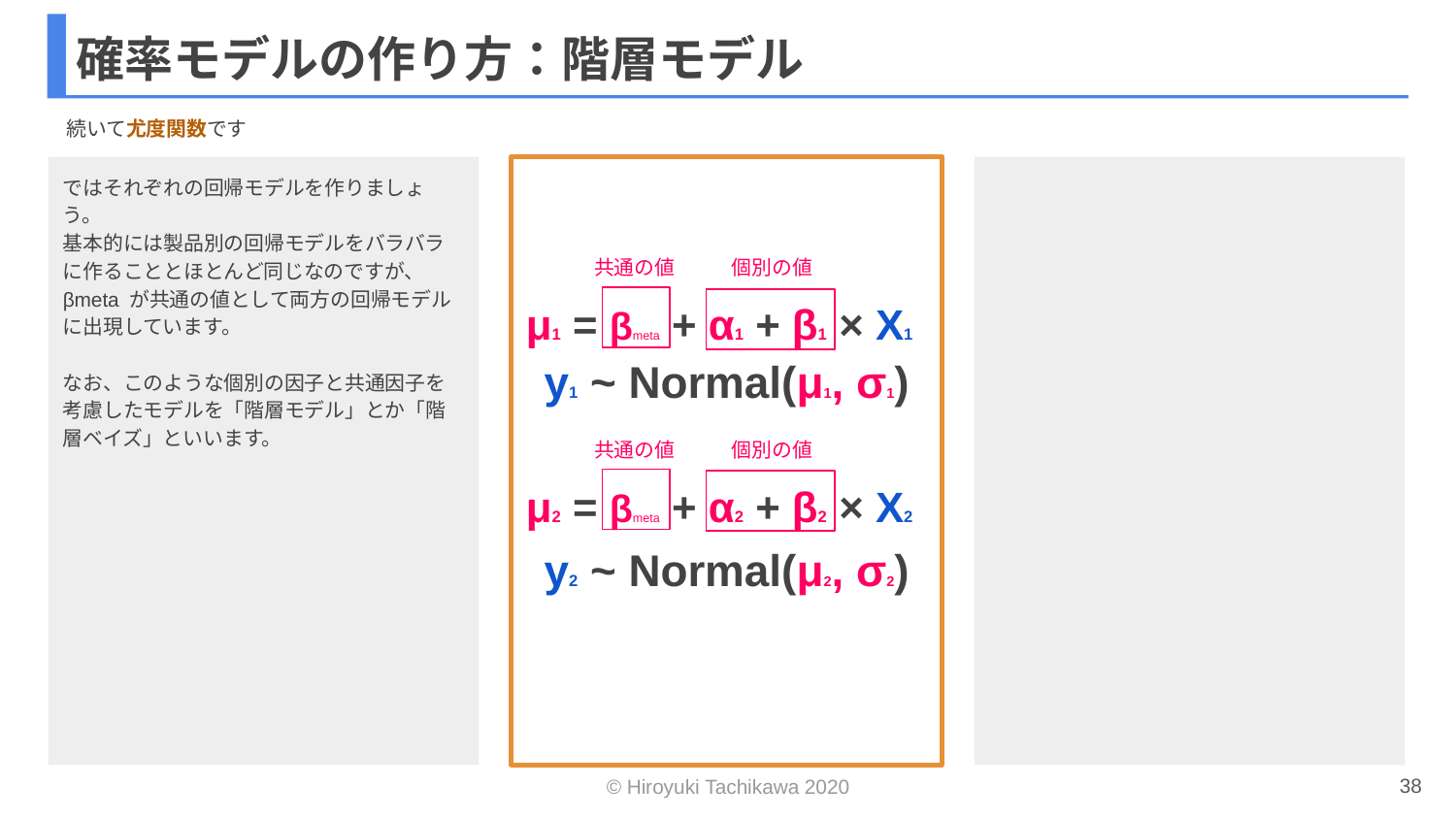

# 確率モデルの作り方：階層モデル
続いて尤度関数です
ではそれぞれの回帰モデルを作りましょう。
基本的には製品別の回帰モデルをバラバラに作ることとほとんど同じなのですが、
βmeta が共通の値として両方の回帰モデルに出現しています。

なお、このような個別の因子と共通因子を考慮したモデルを「階層モデル」とか「階層ベイズ」といいます。

個別の値
共通の値

μ1 = βmeta + α1 + β1 × X1

y1 ~ Normal(μ1, σ1)
個別の値
共通の値

μ2 = βmeta + α2 + β2 × X2

y2 ~ Normal(μ2, σ2)
38